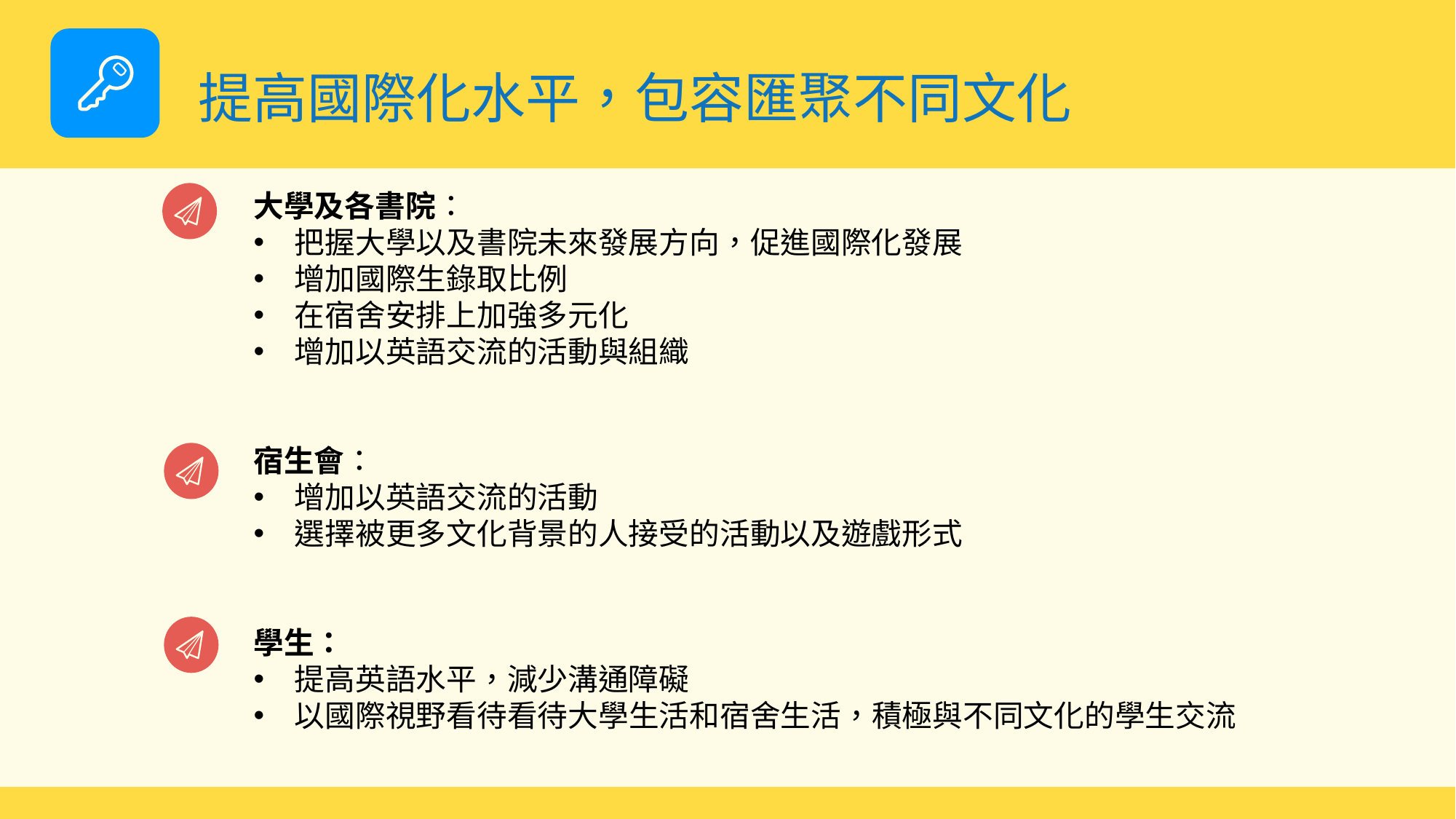

提高國際化水平，包容匯聚不同文化
大學及各書院：
把握大學以及書院未來發展方向，促進國際化發展
增加國際生錄取比例
在宿舍安排上加強多元化
增加以英語交流的活動與組織

宿生會：
增加以英語交流的活動
選擇被更多文化背景的人接受的活動以及遊戲形式

學生：
提高英語水平，減少溝通障礙
以國際視野看待看待大學生活和宿舍生活，積極與不同文化的學生交流